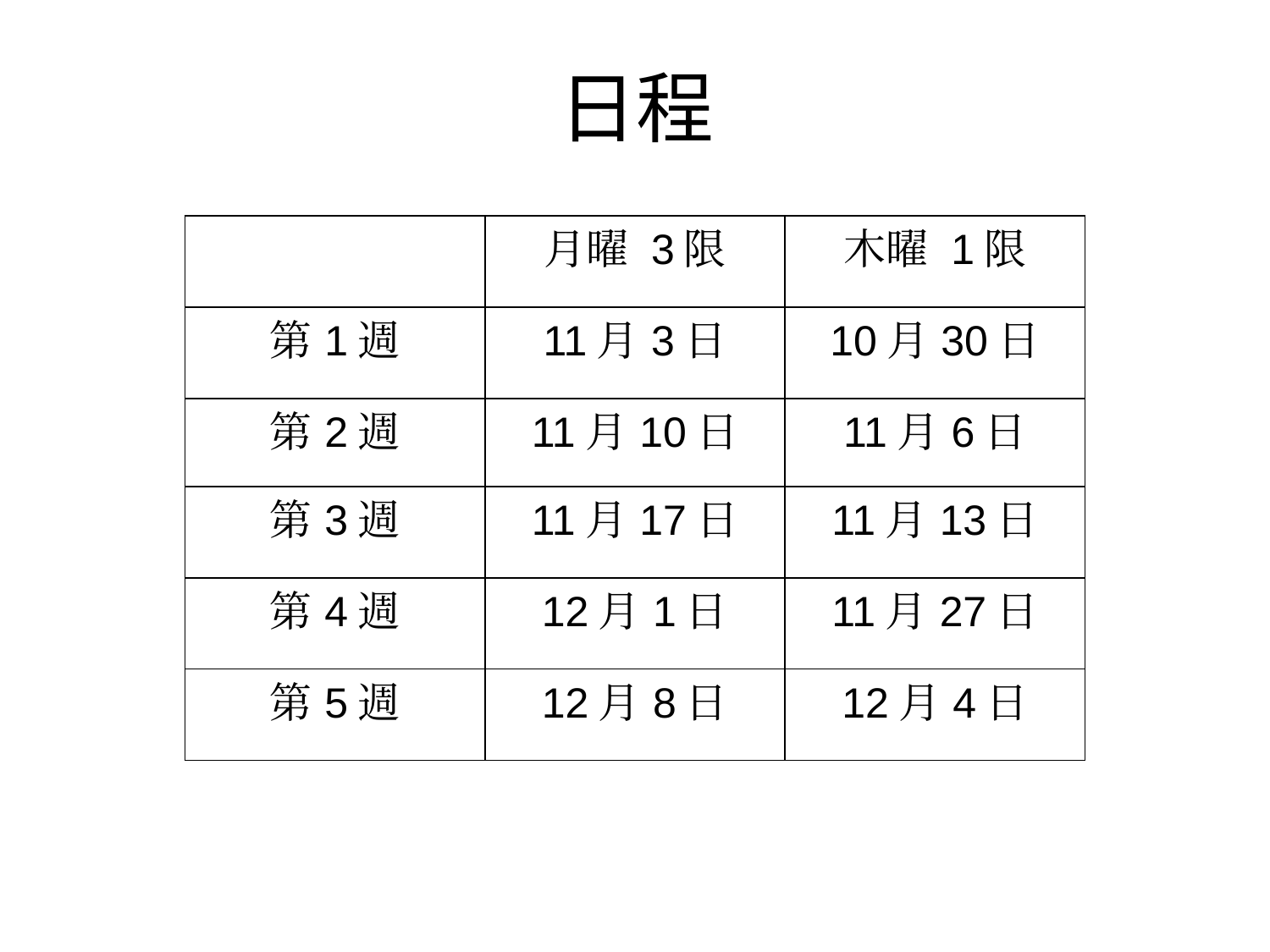

# 日程
|  | 月曜 3限 | 木曜 1限 |
| --- | --- | --- |
| 第1週 | 11月3日 | 10月30日 |
| 第2週 | 11月10日 | 11月6日 |
| 第3週 | 11月17日 | 11月13日 |
| 第4週 | 12月1日 | 11月27日 |
| 第5週 | 12月8日 | 12月4日 |